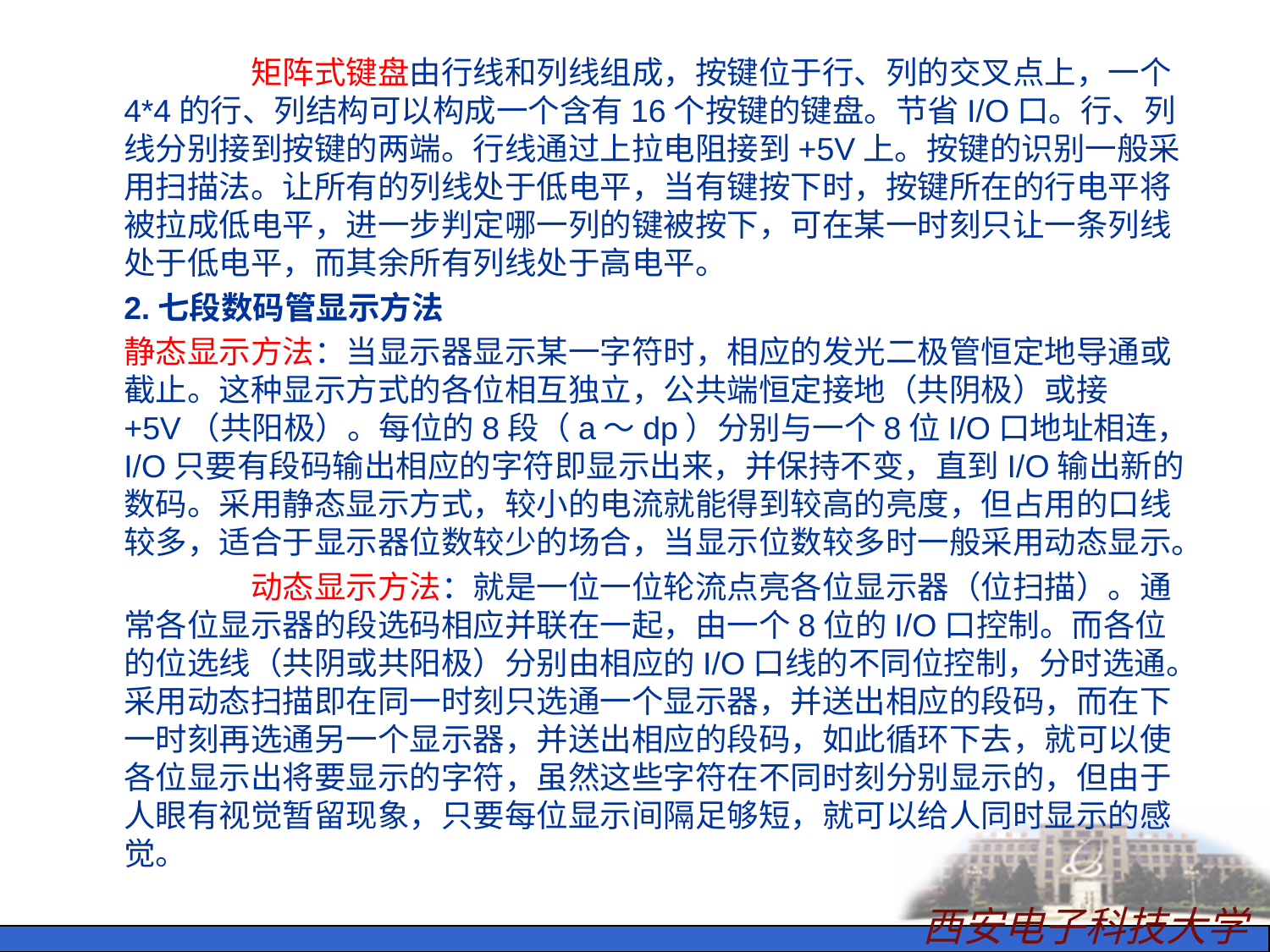

矩阵式键盘由行线和列线组成，按键位于行、列的交叉点上，一个4*4的行、列结构可以构成一个含有16个按键的键盘。节省I/O口。行、列线分别接到按键的两端。行线通过上拉电阻接到+5V上。按键的识别一般采用扫描法。让所有的列线处于低电平，当有键按下时，按键所在的行电平将被拉成低电平，进一步判定哪一列的键被按下，可在某一时刻只让一条列线处于低电平，而其余所有列线处于高电平。
	2.七段数码管显示方法
      	静态显示方法：当显示器显示某一字符时，相应的发光二极管恒定地导通或截止。这种显示方式的各位相互独立，公共端恒定接地（共阴极）或接+5V（共阳极）。每位的8段（a～dp）分别与一个8位I/O口地址相连，I/O只要有段码输出相应的字符即显示出来，并保持不变，直到I/O输出新的数码。采用静态显示方式，较小的电流就能得到较高的亮度，但占用的口线较多，适合于显示器位数较少的场合，当显示位数较多时一般采用动态显示。
       	动态显示方法：就是一位一位轮流点亮各位显示器（位扫描）。通常各位显示器的段选码相应并联在一起，由一个8位的I/O口控制。而各位的位选线（共阴或共阳极）分别由相应的I/O口线的不同位控制，分时选通。采用动态扫描即在同一时刻只选通一个显示器，并送出相应的段码，而在下一时刻再选通另一个显示器，并送出相应的段码，如此循环下去，就可以使各位显示出将要显示的字符，虽然这些字符在不同时刻分别显示的，但由于人眼有视觉暂留现象，只要每位显示间隔足够短，就可以给人同时显示的感觉。